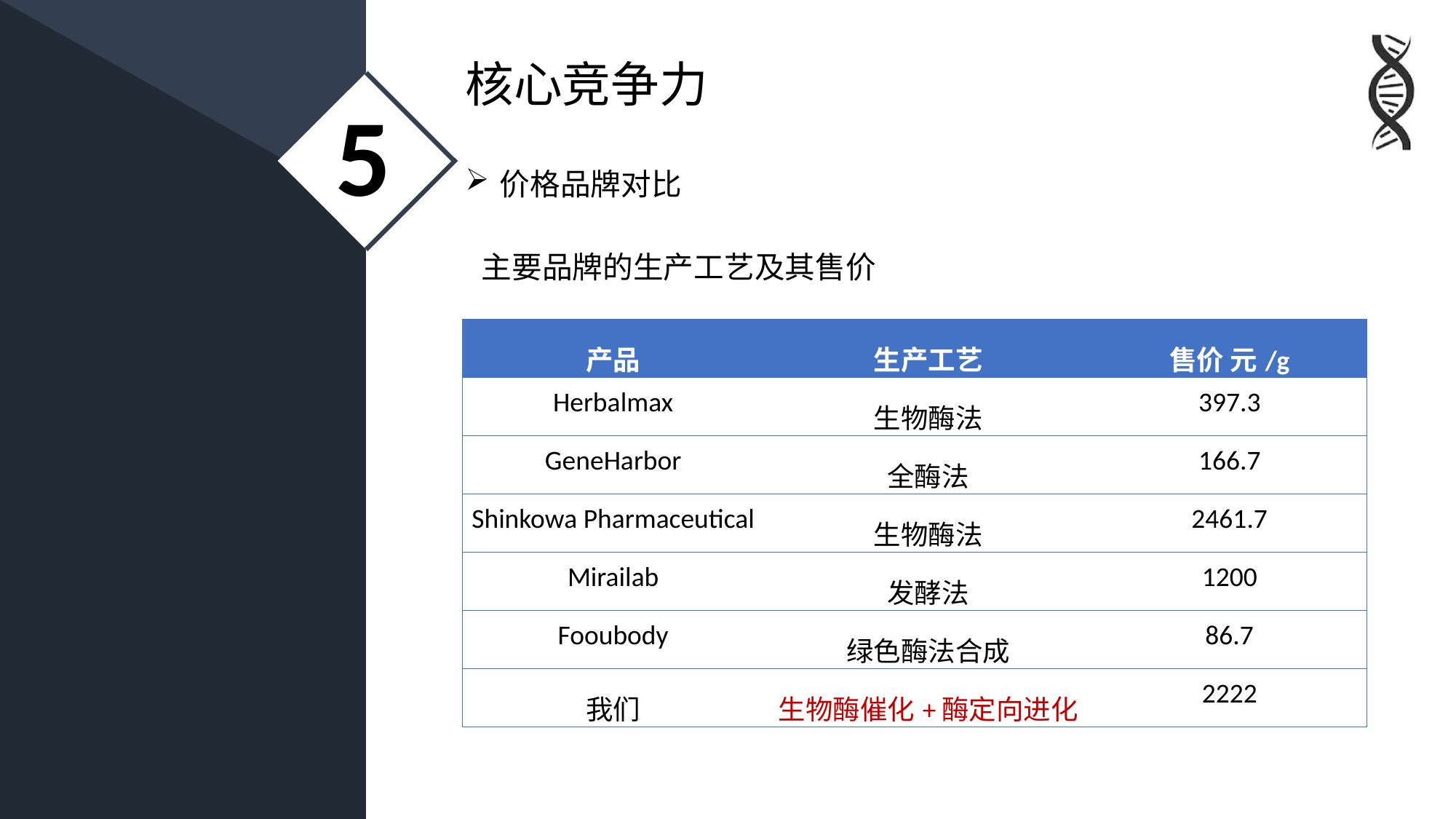

核心竞争力

5
价格品牌对比
主要品牌的生产工艺及其售价
| 产品 | 生产工艺 | 售价 元/g |
| --- | --- | --- |
| Herbalmax | 生物酶法 | 397.3 |
| GeneHarbor | 全酶法 | 166.7 |
| Shinkowa Pharmaceutical | 生物酶法 | 2461.7 |
| Mirailab | 发酵法 | 1200 |
| Fooubody | 绿色酶法合成 | 86.7 |
| 我们 | 生物酶催化+酶定向进化 | 2222 |